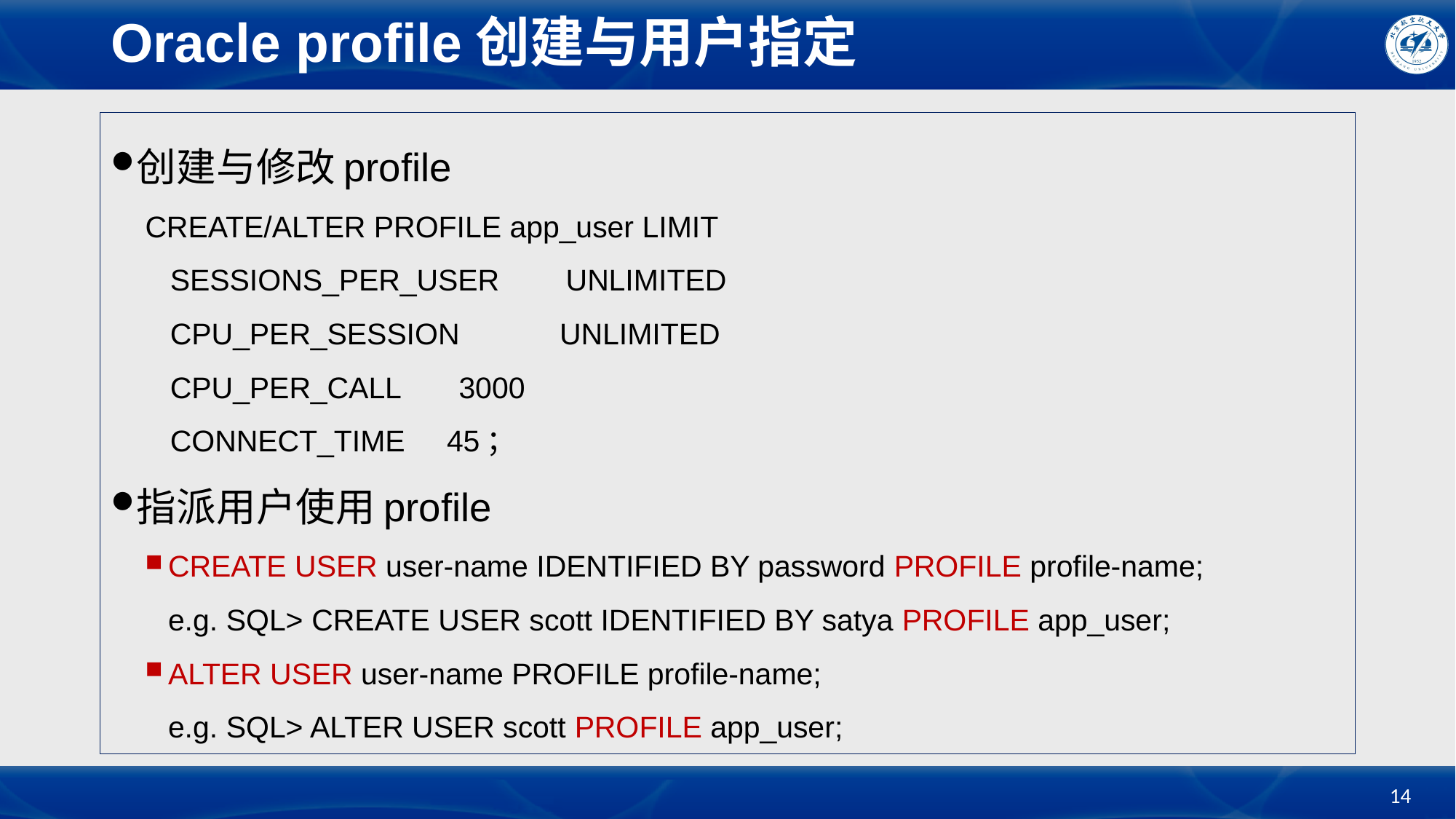

# Oracle profile创建与用户指定
创建与修改profile
CREATE/ALTER PROFILE app_user LIMIT
   SESSIONS_PER_USER        UNLIMITED
   CPU_PER_SESSION            UNLIMITED
   CPU_PER_CALL       3000
   CONNECT_TIME     45；
指派用户使用profile
CREATE USER user-name IDENTIFIED BY password PROFILE profile-name;
e.g. SQL> CREATE USER scott IDENTIFIED BY satya PROFILE app_user;
ALTER USER user-name PROFILE profile-name;
e.g. SQL> ALTER USER scott PROFILE app_user;

14